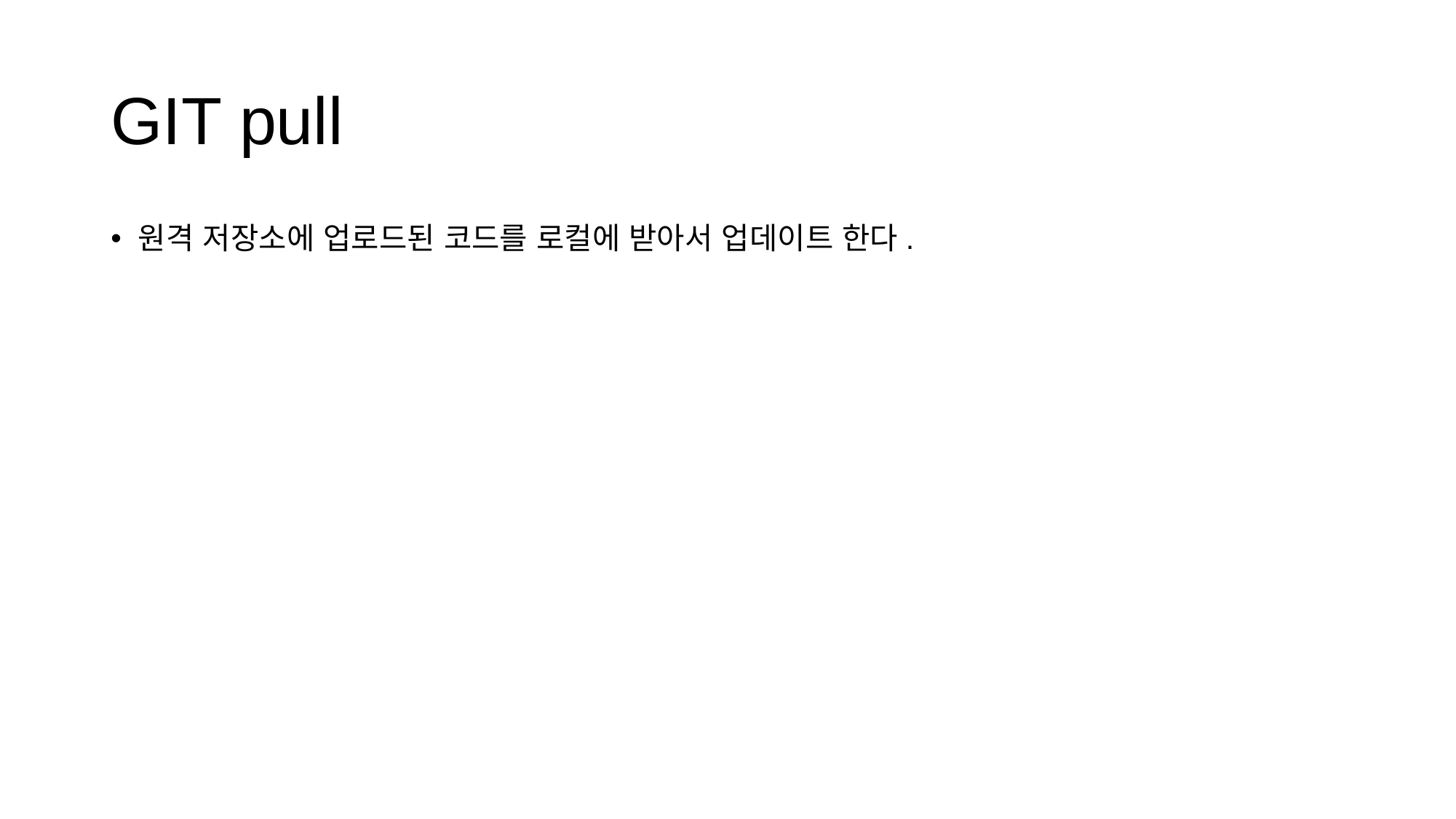

# GIT pull
원격 저장소에 업로드된 코드를 로컬에 받아서 업데이트 한다.